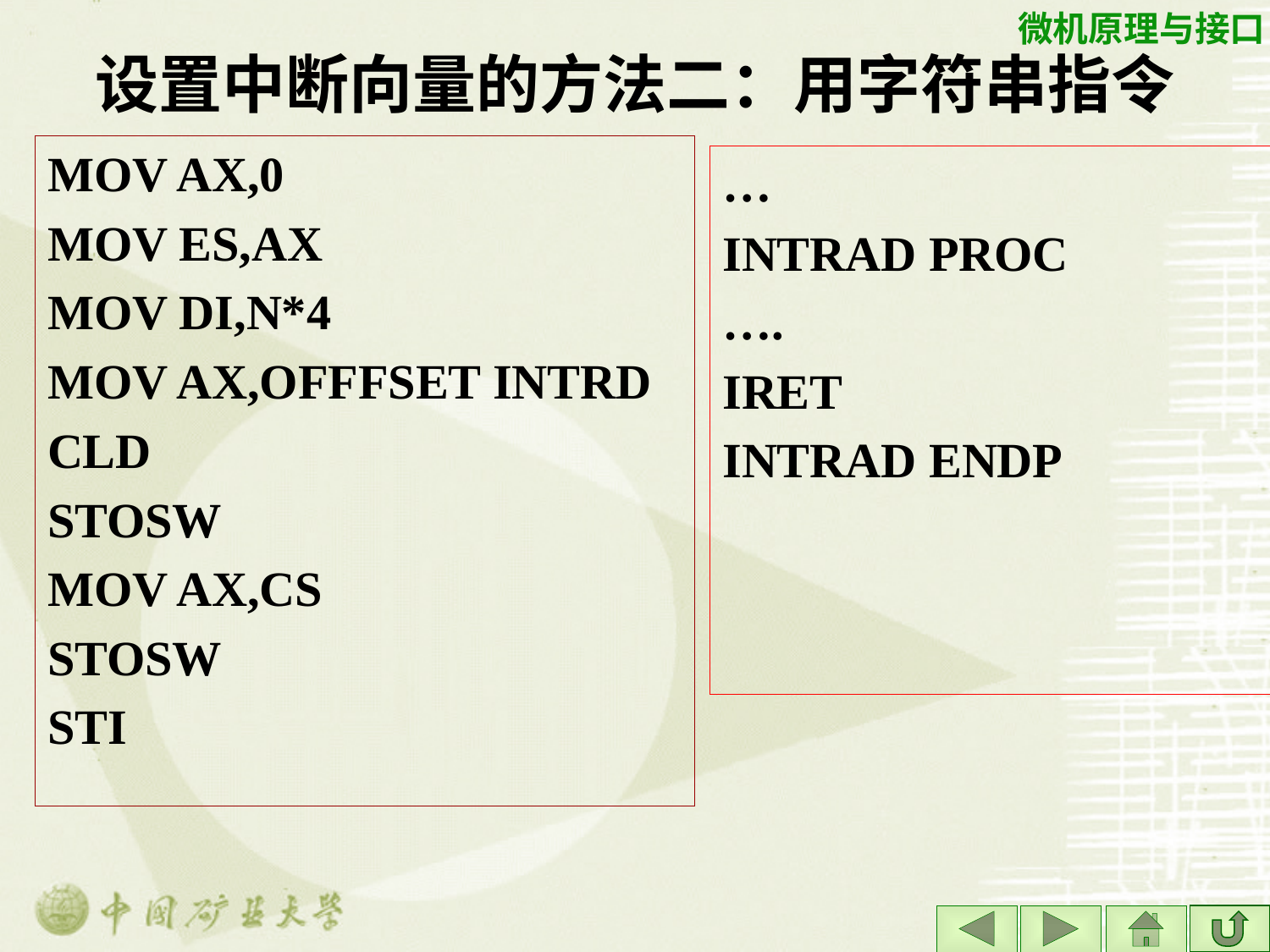

# 设置中断向量的方法二：用字符串指令
MOV AX,0
MOV ES,AX
MOV DI,N*4
MOV AX,OFFFSET INTRD
CLD
STOSW
MOV AX,CS
STOSW
STI
…
INTRAD PROC
….
IRET
INTRAD ENDP